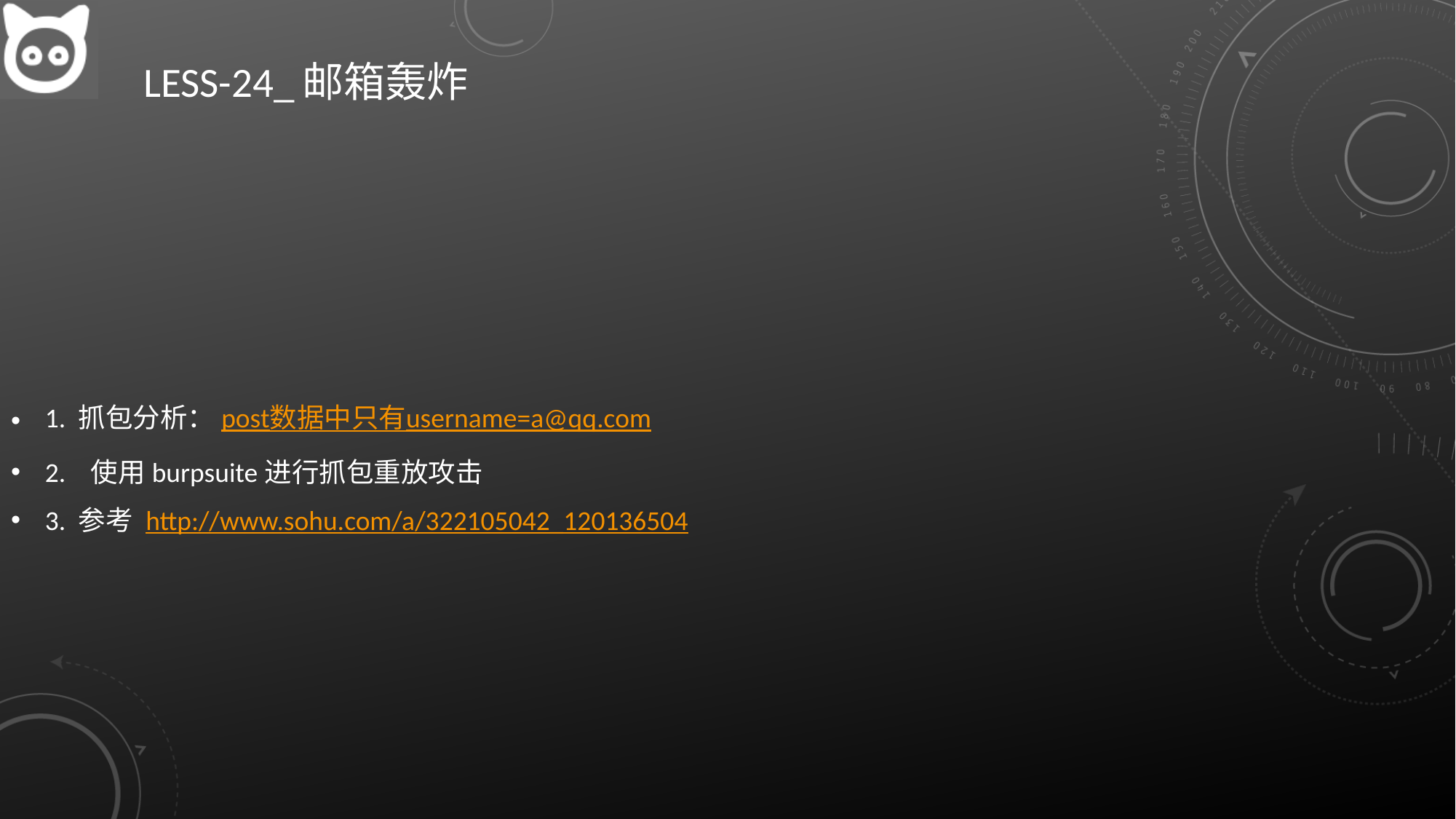

# Less-24_邮箱轰炸
1. 抓包分析：post数据中只有username=a@qq.com
2.   使用burpsuite进行抓包重放攻击
3. 参考 http://www.sohu.com/a/322105042_120136504